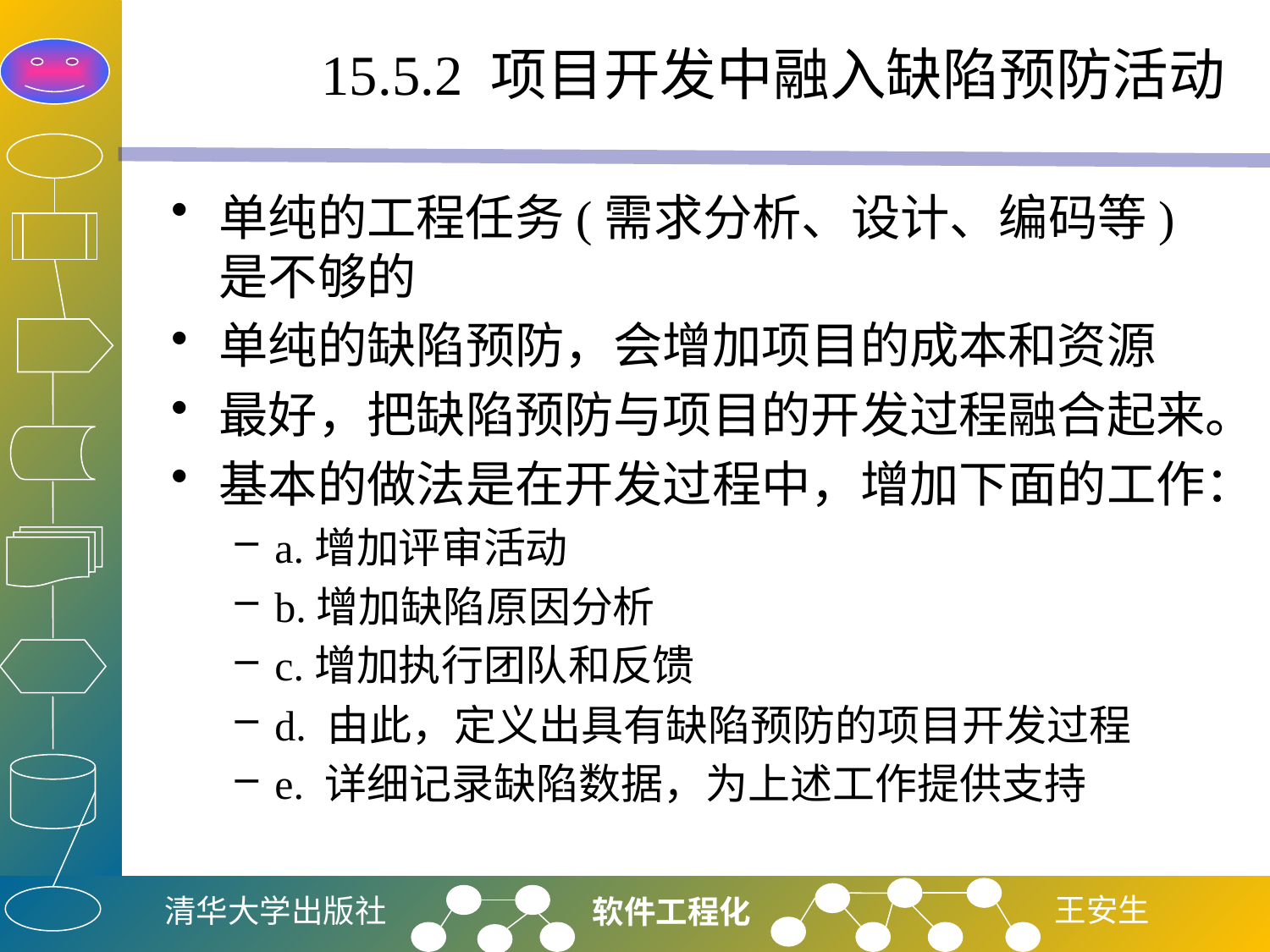

# 15.5.2 项目开发中融入缺陷预防活动
单纯的工程任务(需求分析、设计、编码等)是不够的
单纯的缺陷预防，会增加项目的成本和资源
最好，把缺陷预防与项目的开发过程融合起来。
基本的做法是在开发过程中，增加下面的工作：
a.增加评审活动
b.增加缺陷原因分析
c.增加执行团队和反馈
d. 由此，定义出具有缺陷预防的项目开发过程
e. 详细记录缺陷数据，为上述工作提供支持